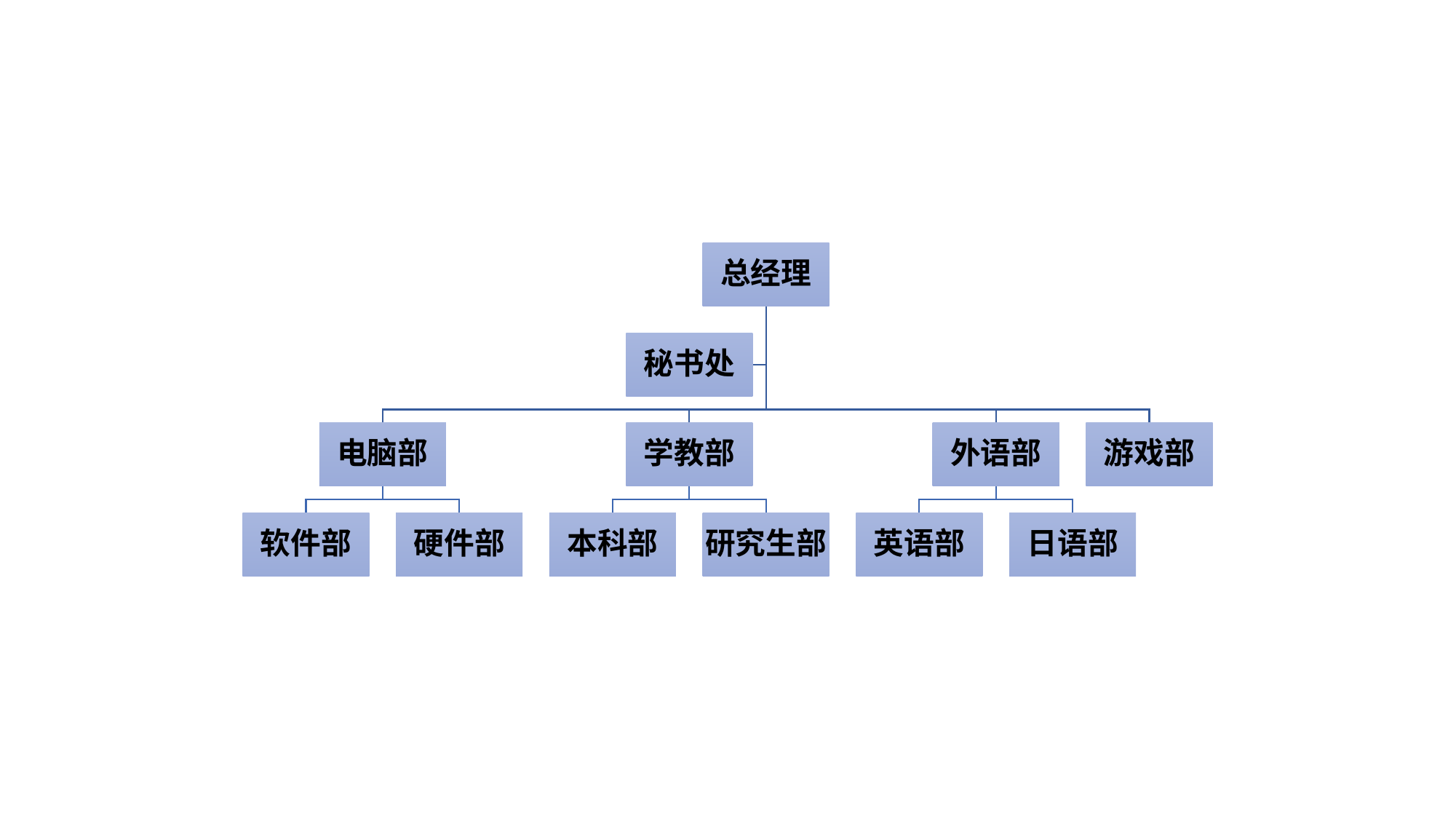

总经理
电脑部
软件部
硬件部
学教部
本科部
研究生部
外语部
英语部
日语部
游戏部
秘书处